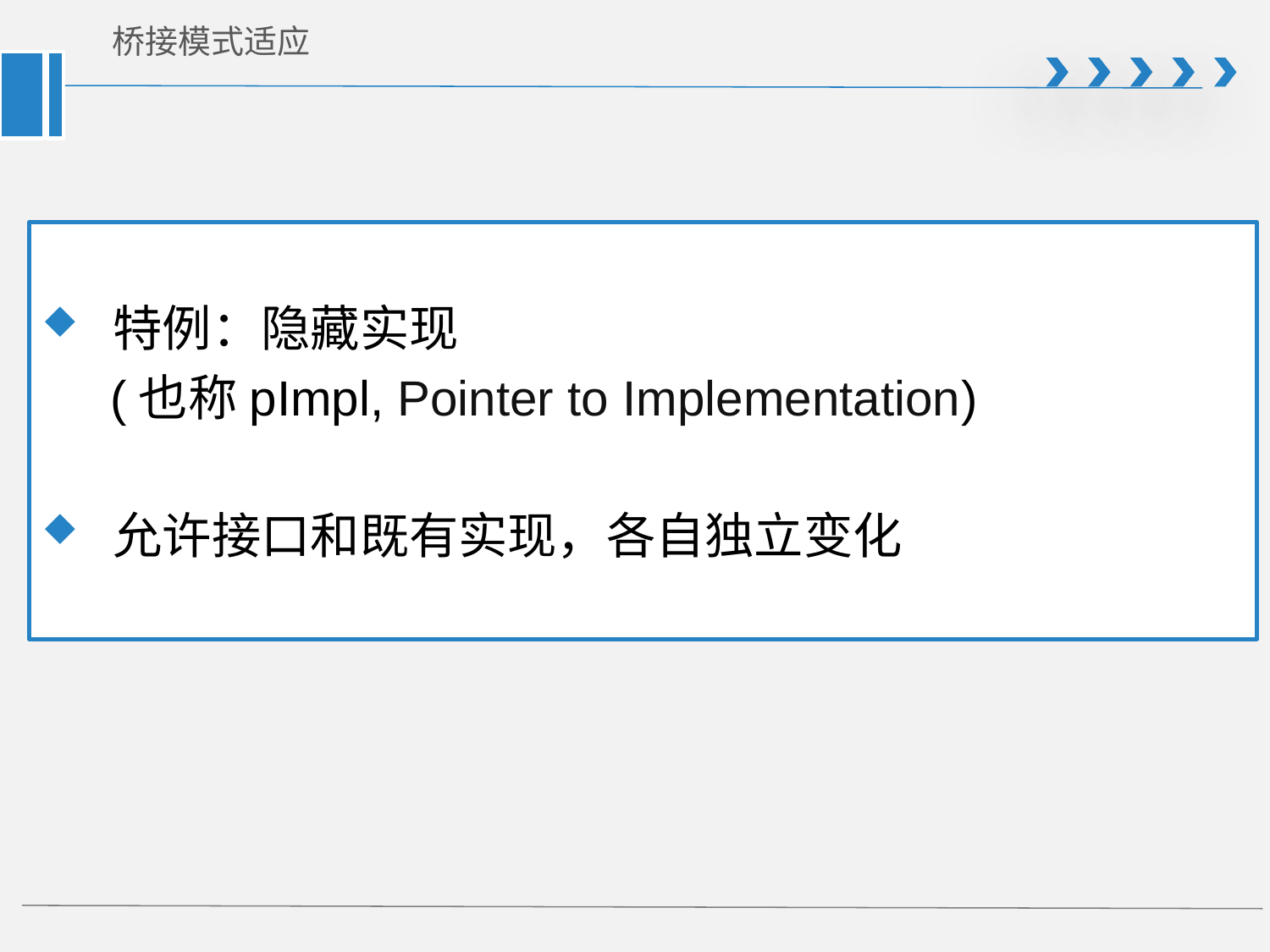

# 桥接模式适应

特例：隐藏实现
     (也称pImpl, Pointer to Implementation)

允许接口和既有实现，各自独立变化